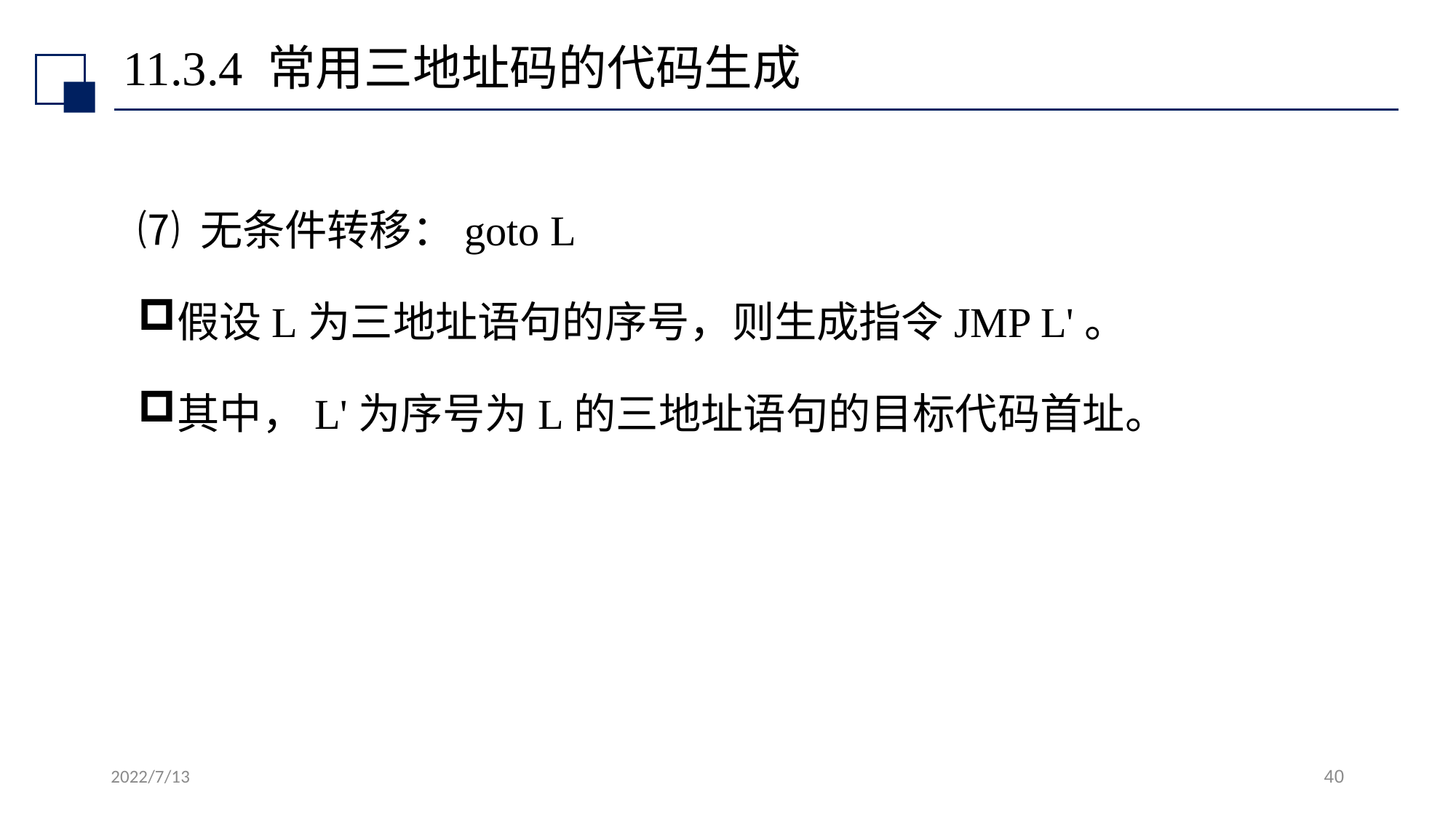

# 11.3.4 常用三地址码的代码生成
⑺ 无条件转移：goto L
假设L为三地址语句的序号，则生成指令JMP L'。
其中，L'为序号为L的三地址语句的目标代码首址。
2022/7/13
40